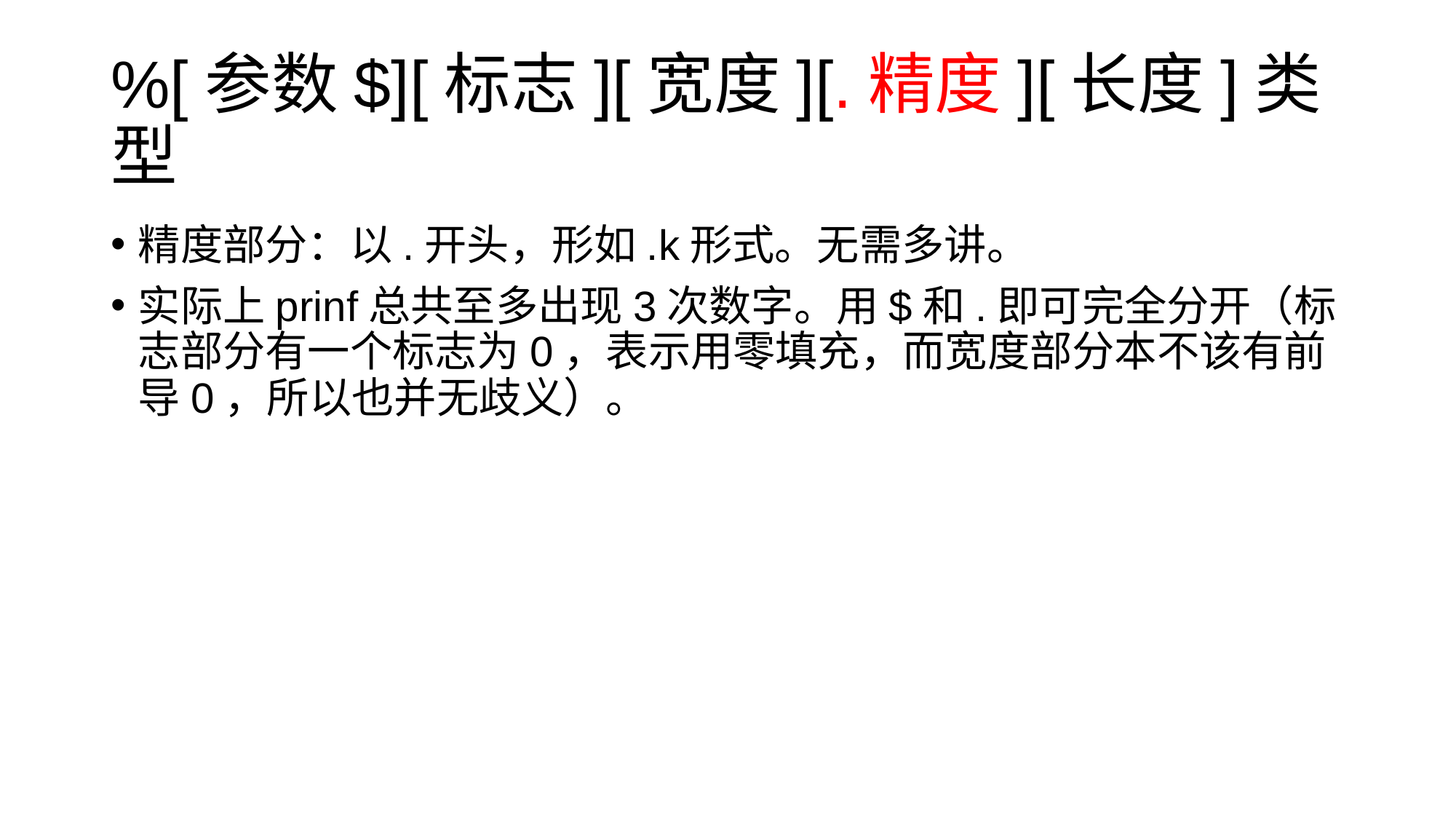

# %[参数$][标志][宽度][.精度][长度]类型
精度部分：以.开头，形如.k形式。无需多讲。
实际上prinf总共至多出现3次数字。用$和.即可完全分开（标志部分有一个标志为0，表示用零填充，而宽度部分本不该有前导0，所以也并无歧义）。